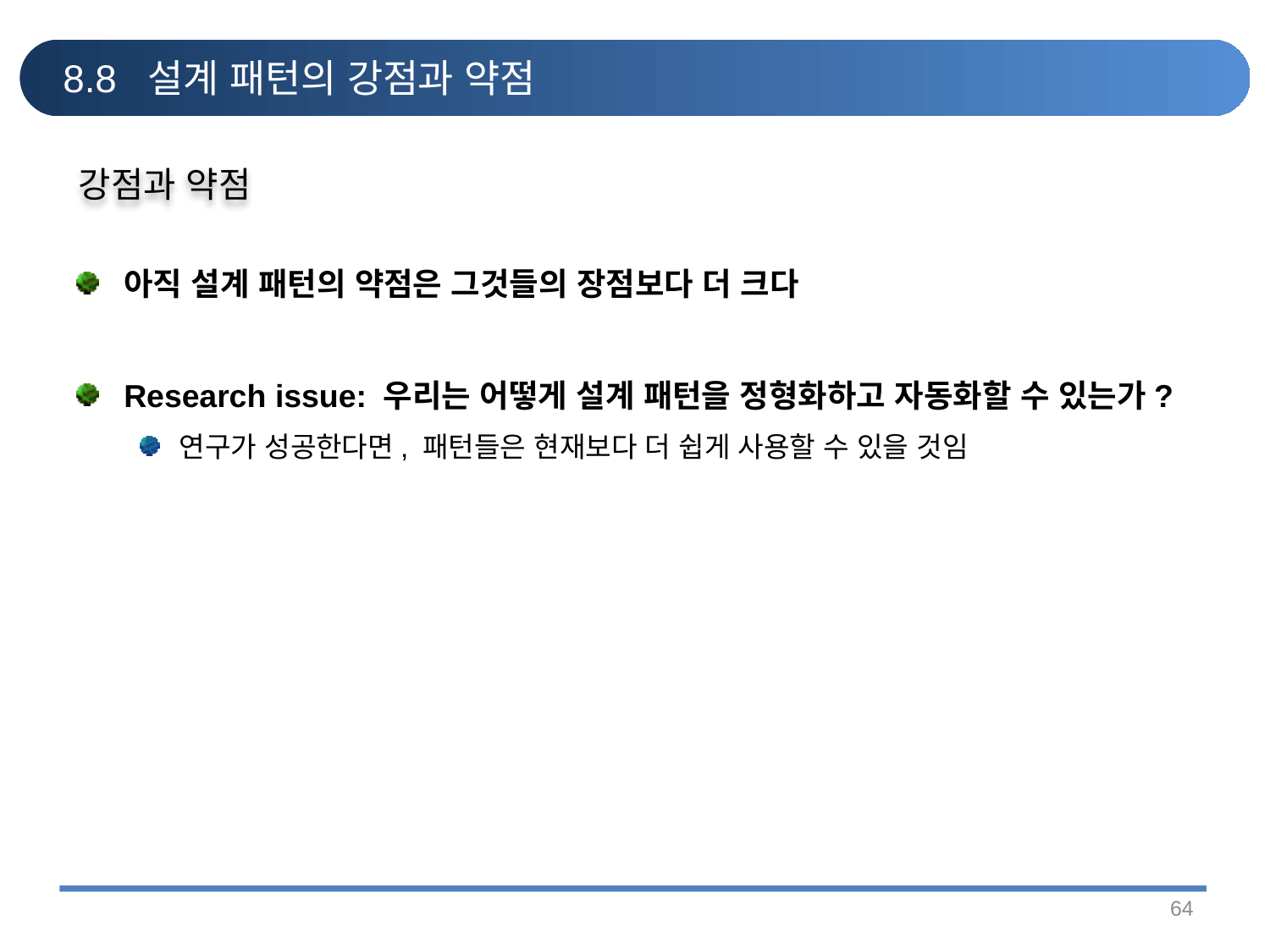

# 8.8  설계 패턴의 강점과 약점
강점과 약점
아직 설계 패턴의 약점은 그것들의 장점보다 더 크다

Research issue: 우리는 어떻게 설계 패턴을 정형화하고 자동화할 수 있는가?
연구가 성공한다면, 패턴들은 현재보다 더 쉽게 사용할 수 있을 것임
64